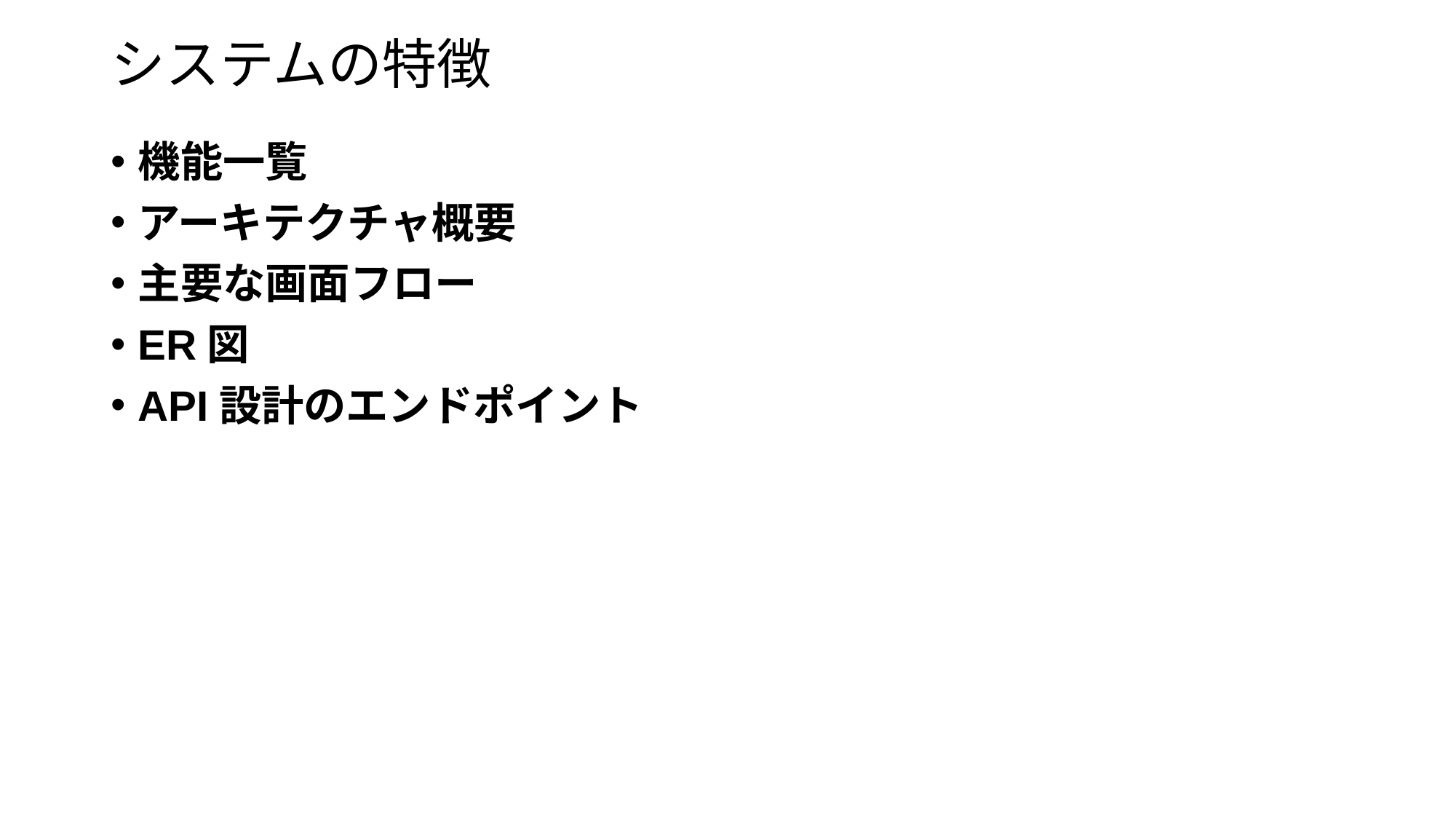

# システムの特徴
機能一覧
アーキテクチャ概要
主要な画面フロー
ER図
API設計のエンドポイント